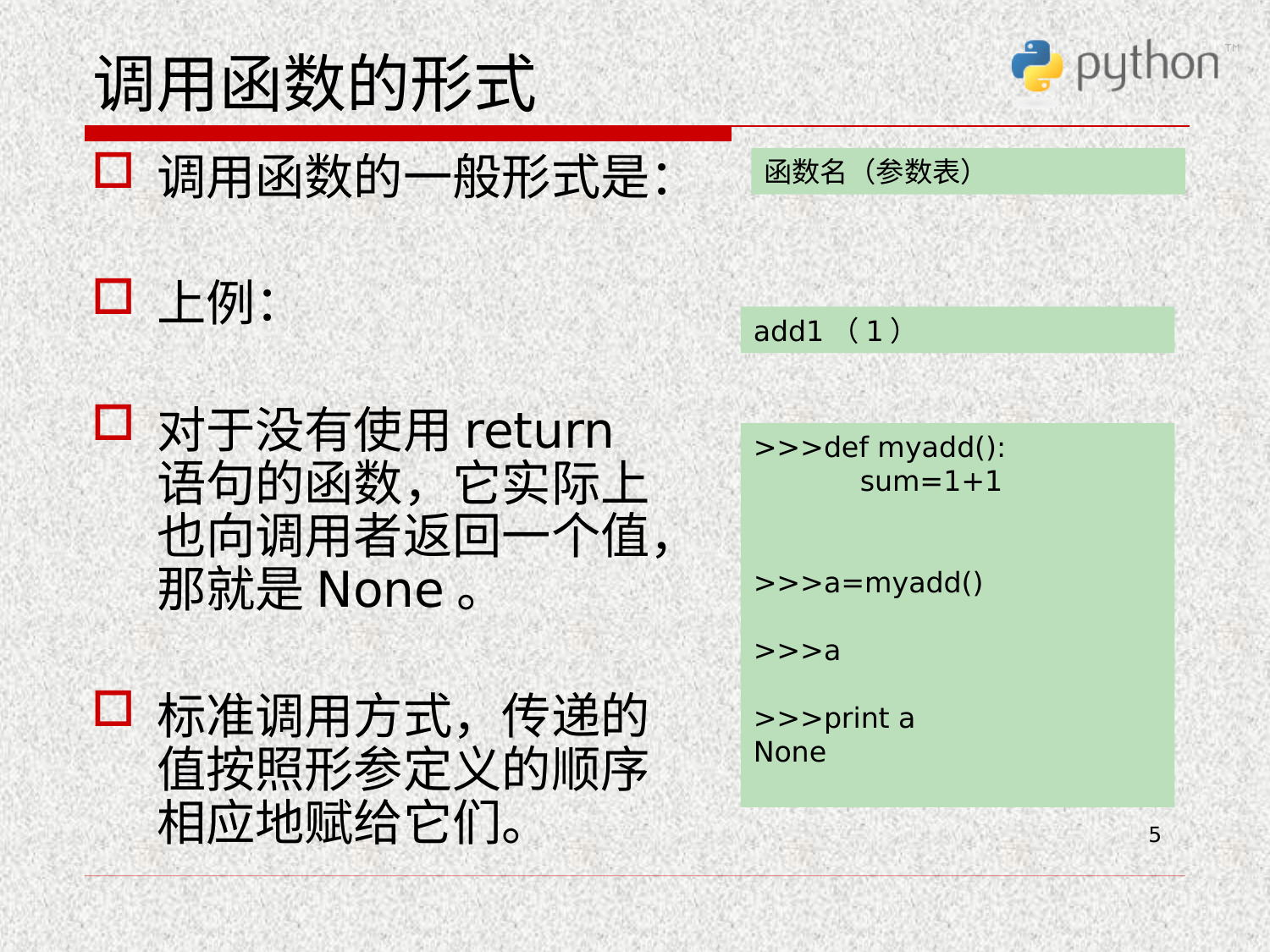

# 调用函数的形式
调用函数的一般形式是：

上例：

对于没有使用return语句的函数，它实际上也向调用者返回一个值，那就是None。

标准调用方式，传递的值按照形参定义的顺序相应地赋给它们。

函数名（参数表）
add1（1）
>>>def myadd():
            sum=1+1

>>>a=myadd()

>>>a

>>>print a
None

5